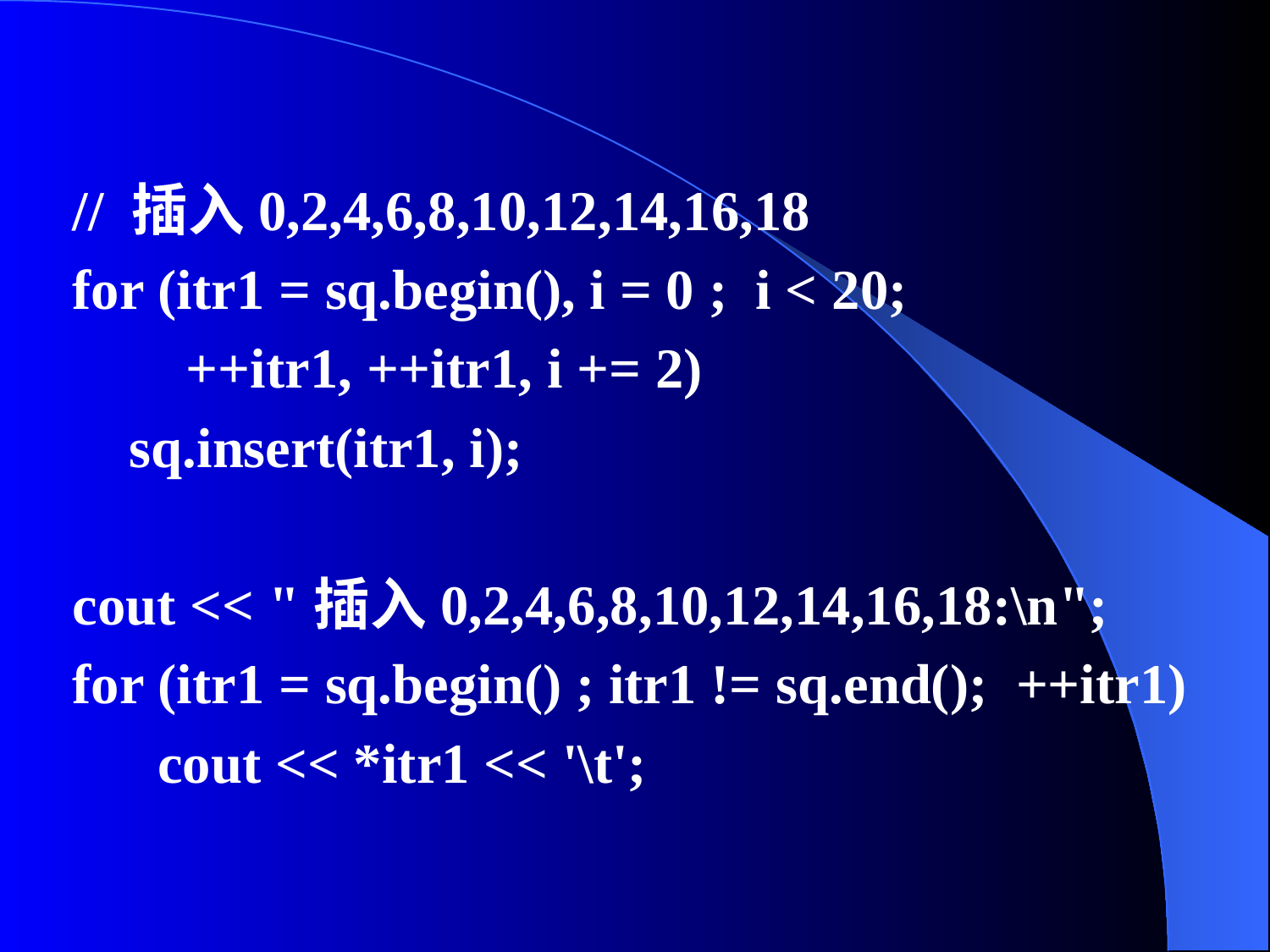

// 插入0,2,4,6,8,10,12,14,16,18
for (itr1 = sq.begin(), i = 0 ;  i < 20;
        ++itr1, ++itr1, i += 2)
    sq.insert(itr1, i);

cout << "插入0,2,4,6,8,10,12,14,16,18:\n";
for (itr1 = sq.begin() ; itr1 != sq.end();  ++itr1)
      cout << *itr1 << '\t';